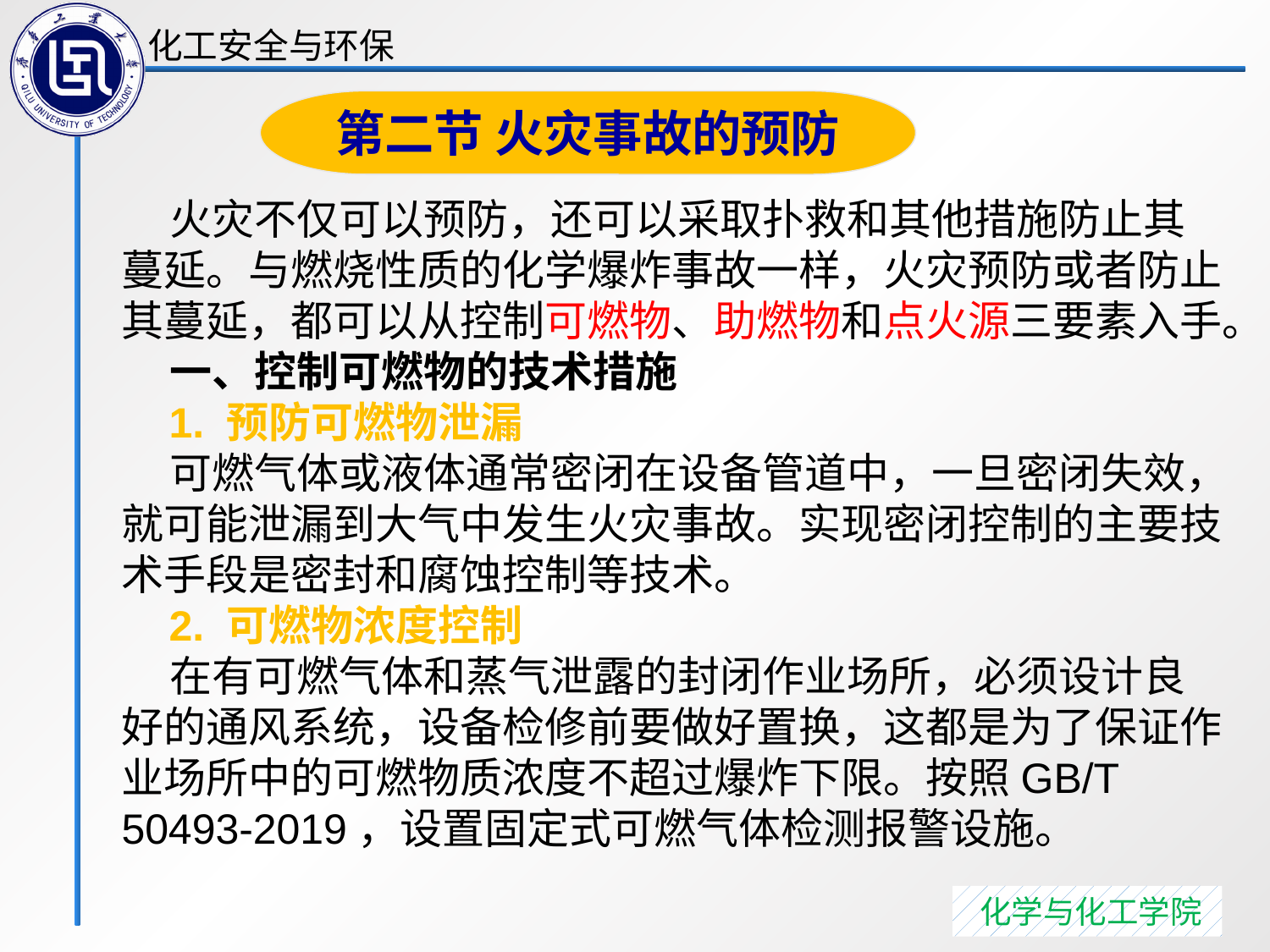

火灾不仅可以预防，还可以采取扑救和其他措施防止其蔓延。与燃烧性质的化学爆炸事故一样，火灾预防或者防止其蔓延，都可以从控制可燃物、助燃物和点火源三要素入手。
    一、控制可燃物的技术措施
    1. 预防可燃物泄漏
    可燃气体或液体通常密闭在设备管道中，一旦密闭失效，就可能泄漏到大气中发生火灾事故。实现密闭控制的主要技术手段是密封和腐蚀控制等技术。
    2. 可燃物浓度控制
    在有可燃气体和蒸气泄露的封闭作业场所，必须设计良好的通风系统，设备检修前要做好置换，这都是为了保证作业场所中的可燃物质浓度不超过爆炸下限。按照GB/T 50493-2019，设置固定式可燃气体检测报警设施。
第二节 火灾事故的预防